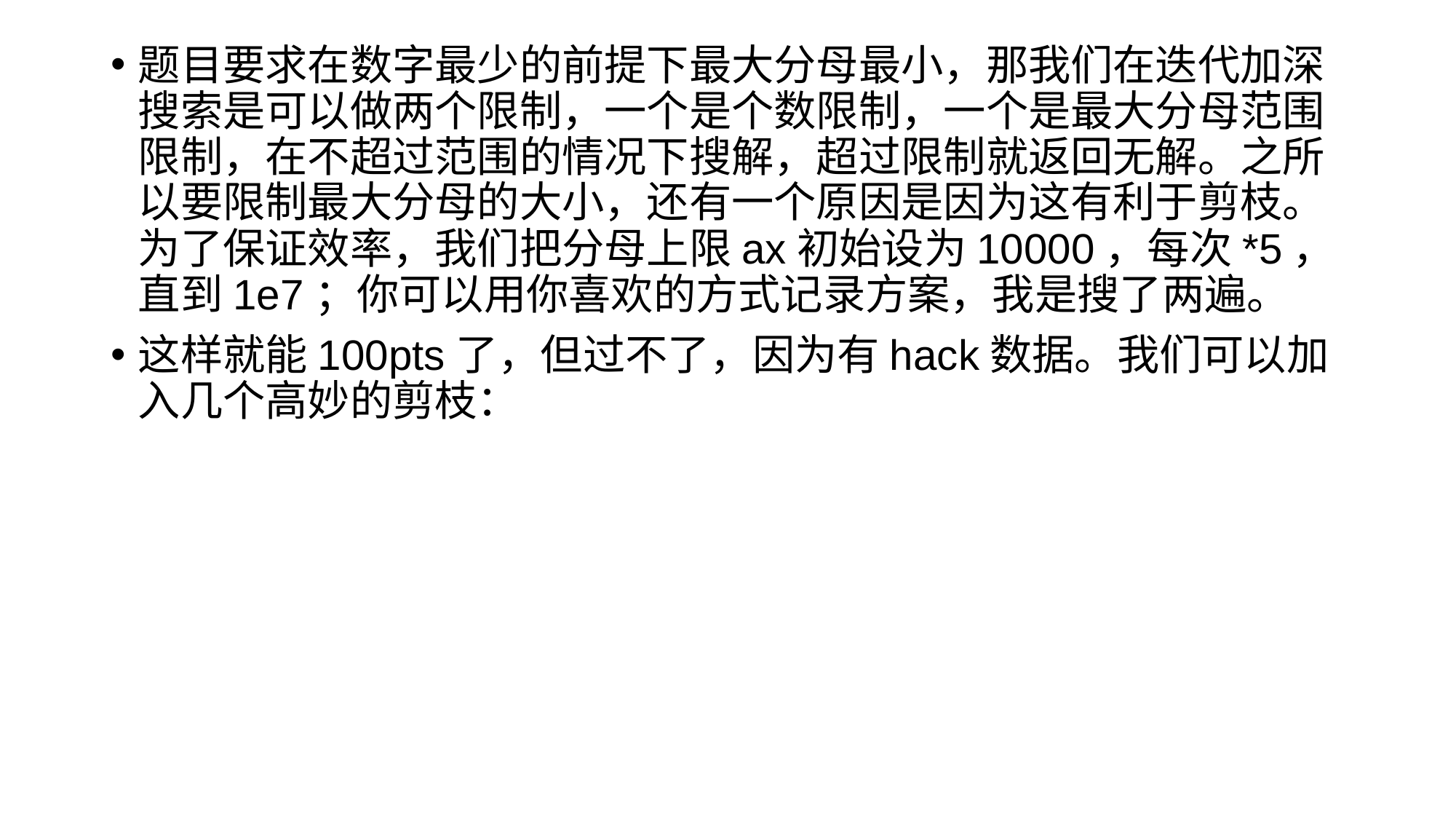

#
题目要求在数字最少的前提下最大分母最小，那我们在迭代加深搜索是可以做两个限制，一个是个数限制，一个是最大分母范围限制，在不超过范围的情况下搜解，超过限制就返回无解。之所以要限制最大分母的大小，还有一个原因是因为这有利于剪枝。为了保证效率，我们把分母上限ax初始设为10000，每次*5，直到1e7；你可以用你喜欢的方式记录方案，我是搜了两遍。
这样就能100pts了，但过不了，因为有hack数据。我们可以加入几个高妙的剪枝：